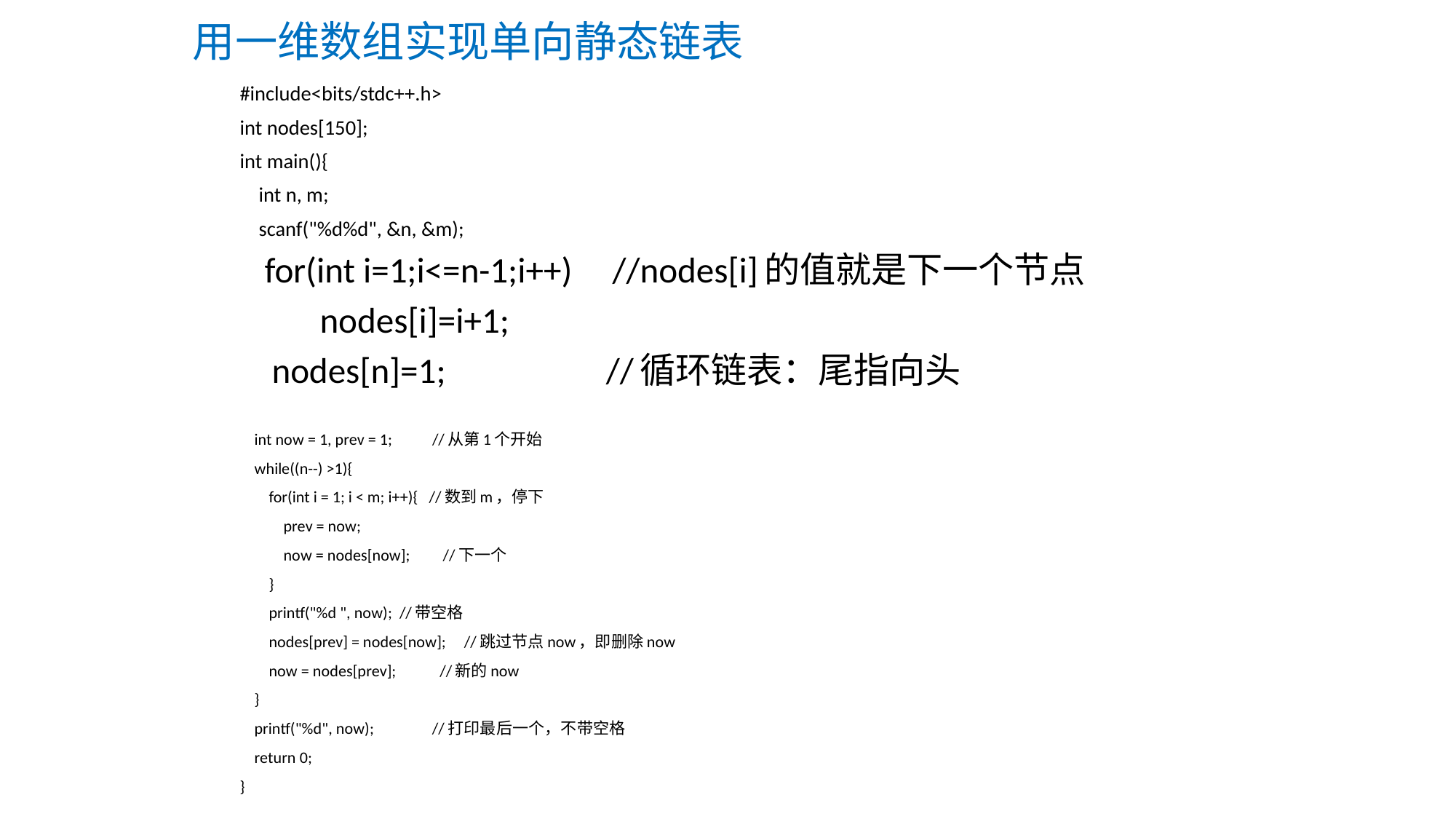

# 用一维数组实现单向静态链表
#include<bits/stdc++.h>
int nodes[150];
int main(){
    int n, m;
    scanf("%d%d", &n, &m);
    for(int i=1;i<=n-1;i++)     //nodes[i]的值就是下一个节点
          nodes[i]=i+1;
    nodes[n]=1;                    //循环链表：尾指向头

    int now = 1, prev = 1;           //从第1个开始
    while((n--) >1){
        for(int i = 1; i < m; i++){   //数到m，停下
            prev = now;
            now = nodes[now];         //下一个
        }
        printf("%d ", now);  //带空格
        nodes[prev] = nodes[now];     //跳过节点now，即删除now
        now = nodes[prev];            //新的now
    }
    printf("%d", now);                //打印最后一个，不带空格
    return 0;
}